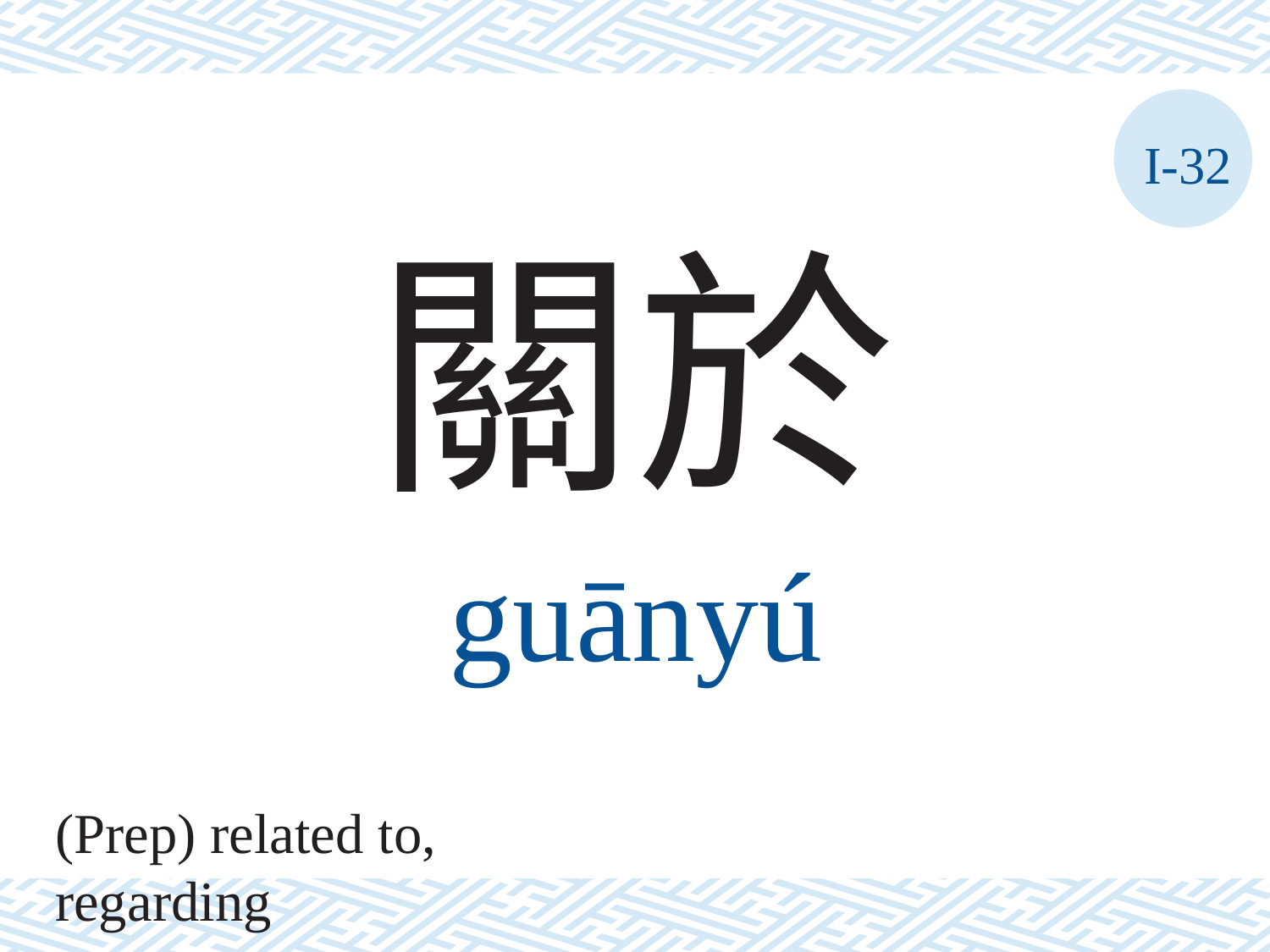

I-32
關於
guānyú
(Prep) related to, regarding